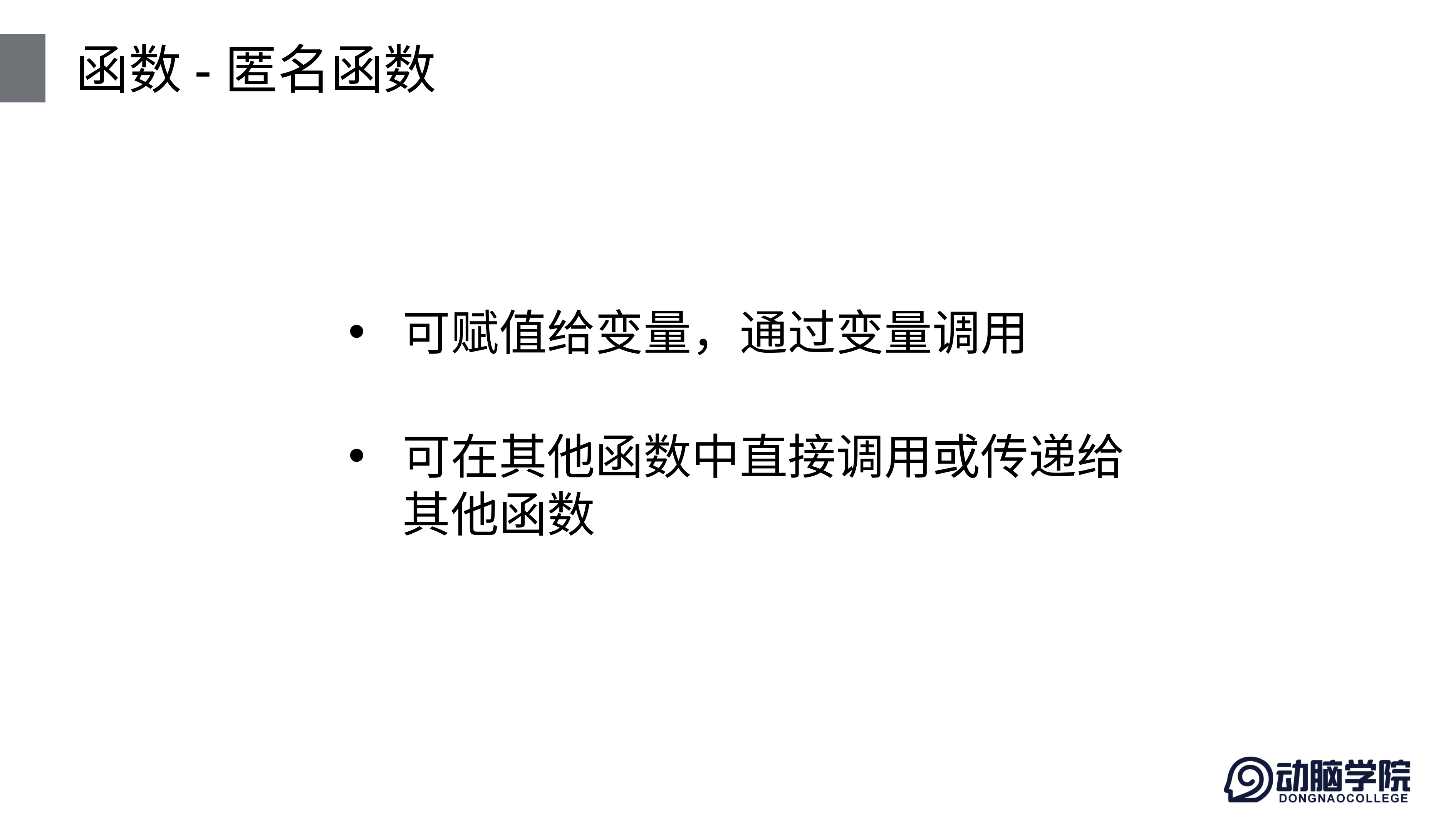

# 函数-匿名函数
可赋值给变量，通过变量调用
可在其他函数中直接调用或传递给其他函数